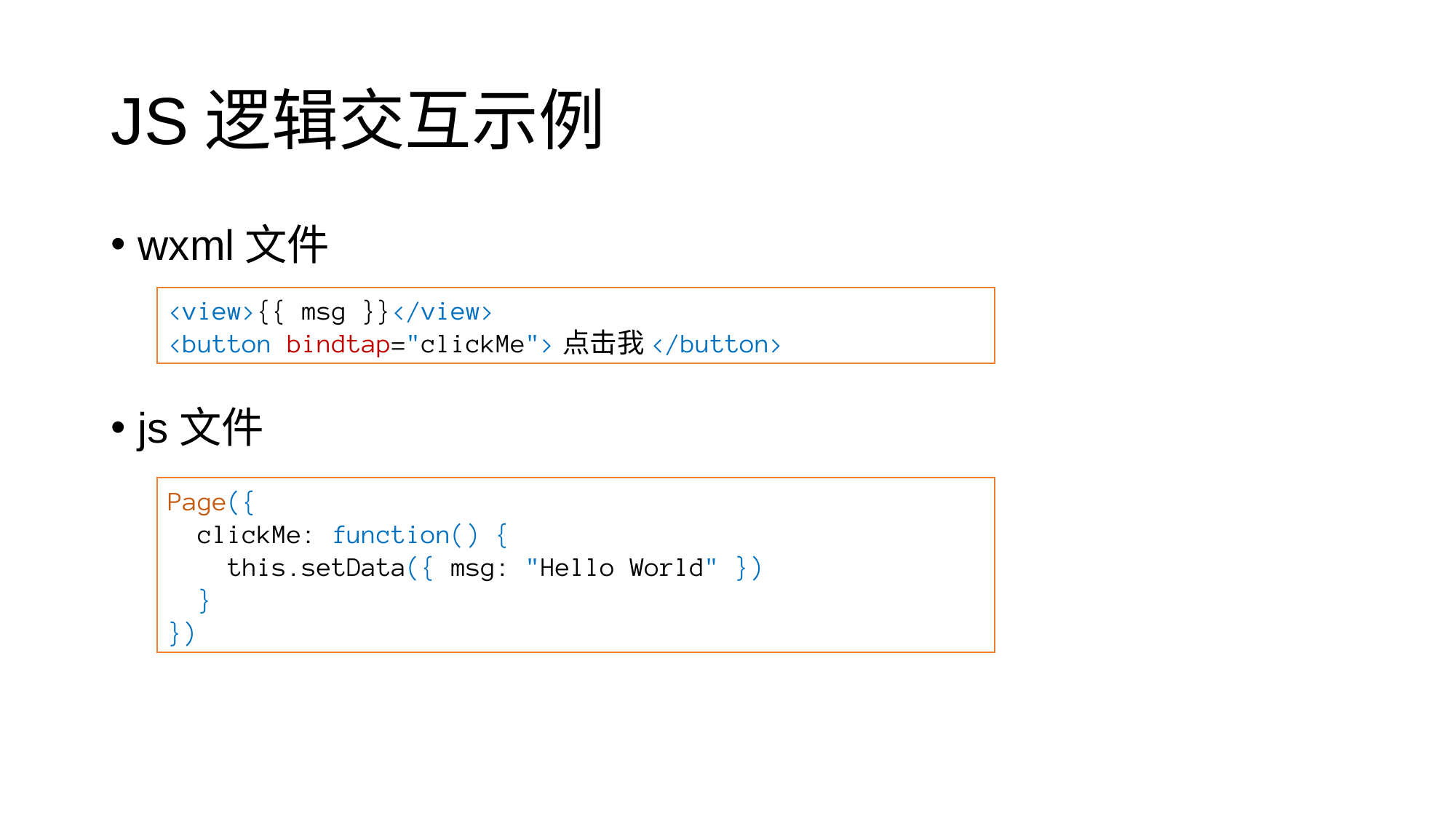

# JS逻辑交互示例
wxml文件

js文件
<view>{{ msg }}</view>
<button bindtap="clickMe">点击我</button>
Page({
  clickMe: function() {
    this.setData({ msg: "Hello World" })
  }
})